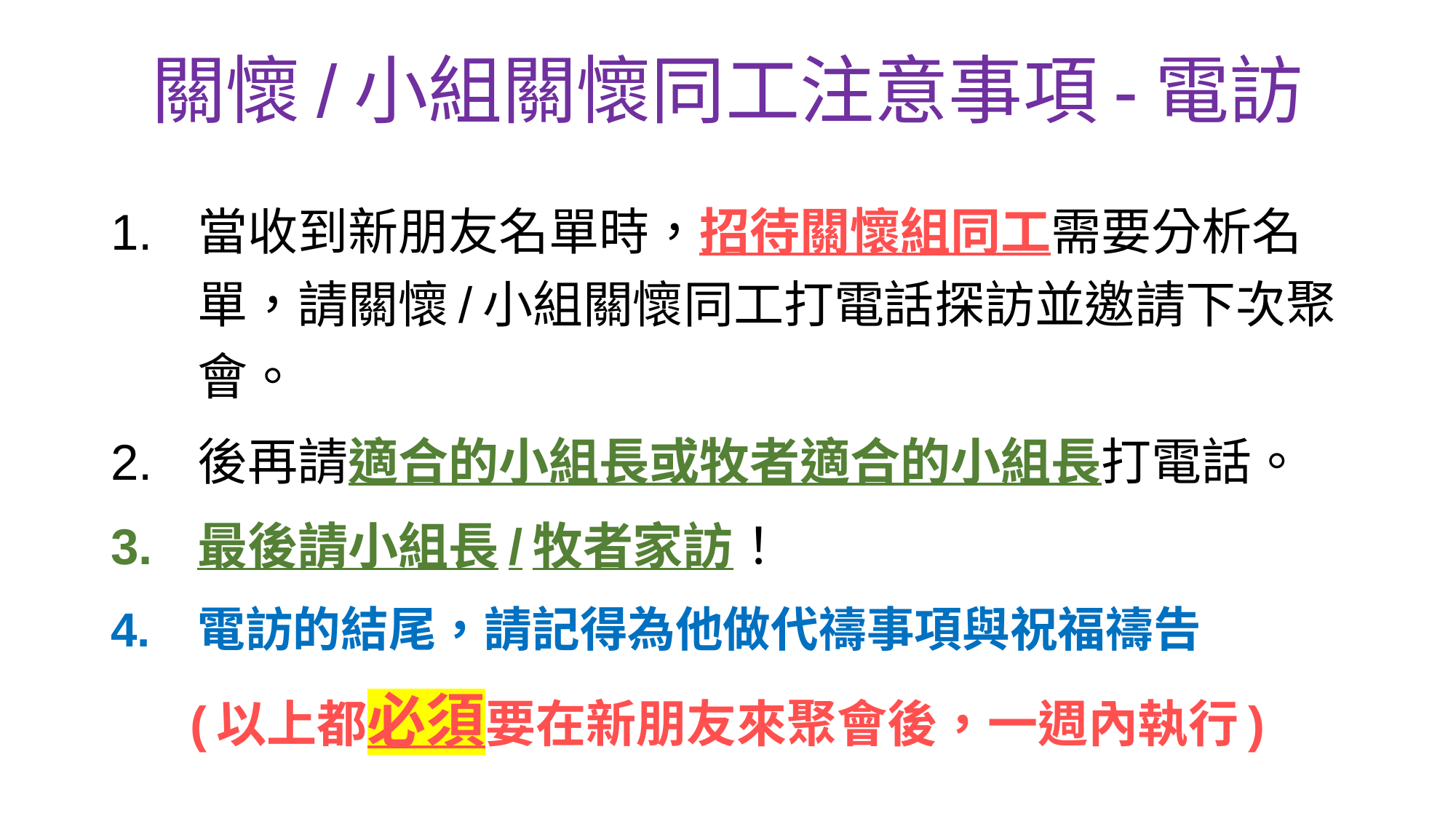

# 關懷/小組關懷同工注意事項-電訪
當收到新朋友名單時，招待關懷組同工需要分析名單，請關懷/小組關懷同工打電話探訪並邀請下次聚會。
後再請適合的小組長或牧者適合的小組長打電話。
最後請小組長/牧者家訪！
電訪的結尾，請記得為他做代禱事項與祝福禱告
(以上都必須要在新朋友來聚會後，一週內執行)